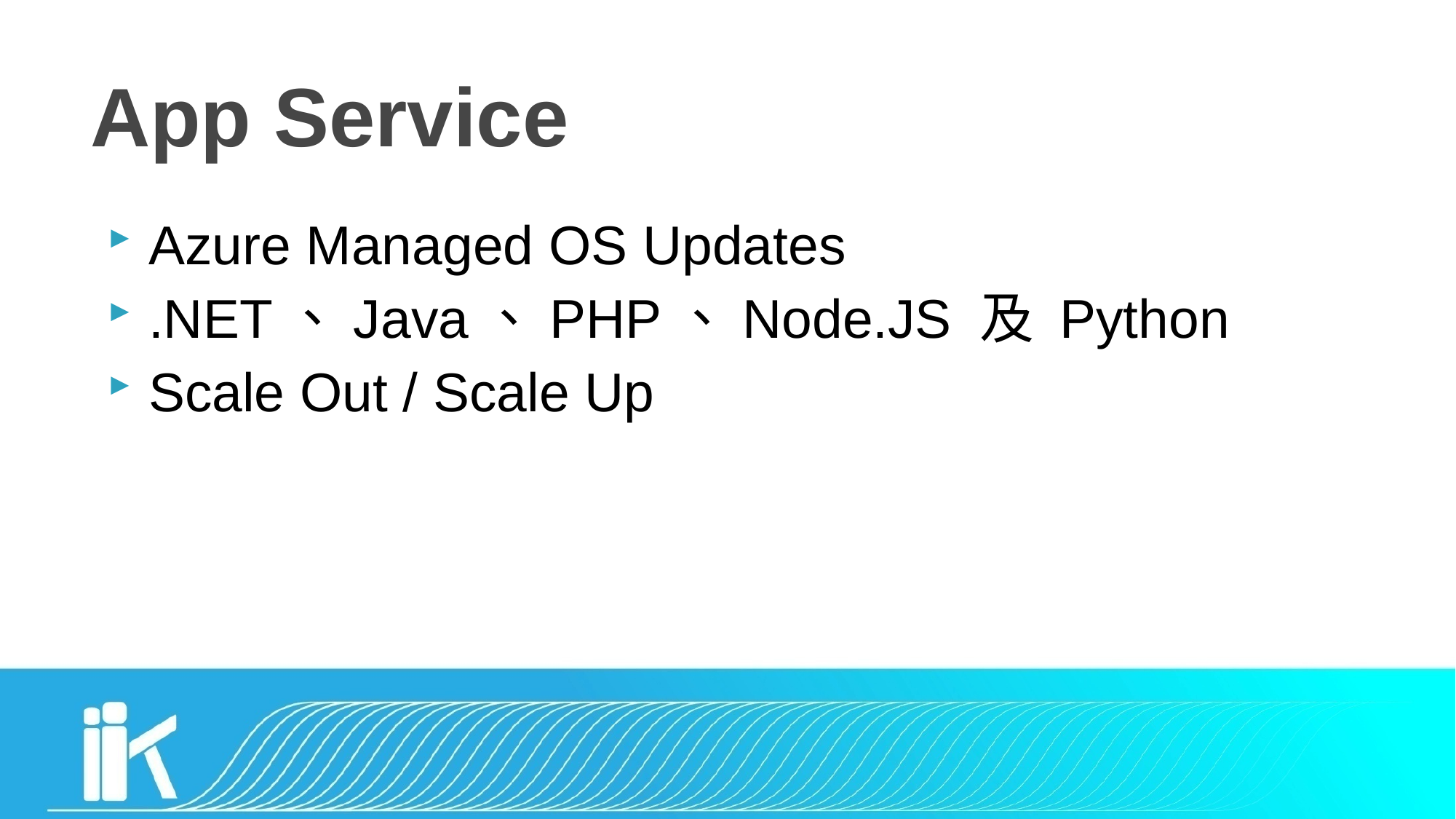

# App Service
Azure Managed OS Updates
.NET、Java、PHP、Node.JS 及 Python
Scale Out / Scale Up